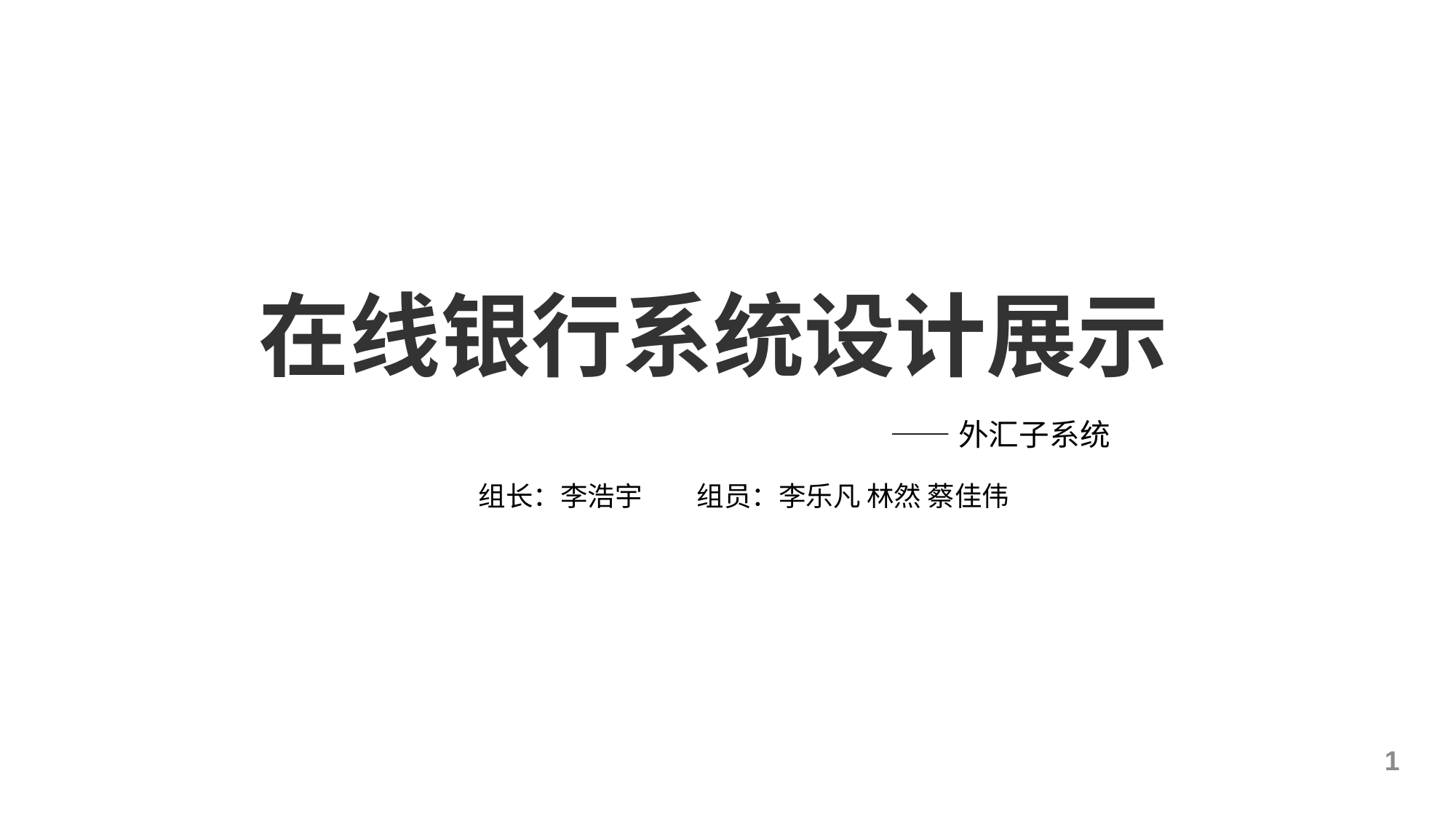

在线银行系统设计展示
——外汇子系统
组长：李浩宇	组员：李乐凡 林然 蔡佳伟
1